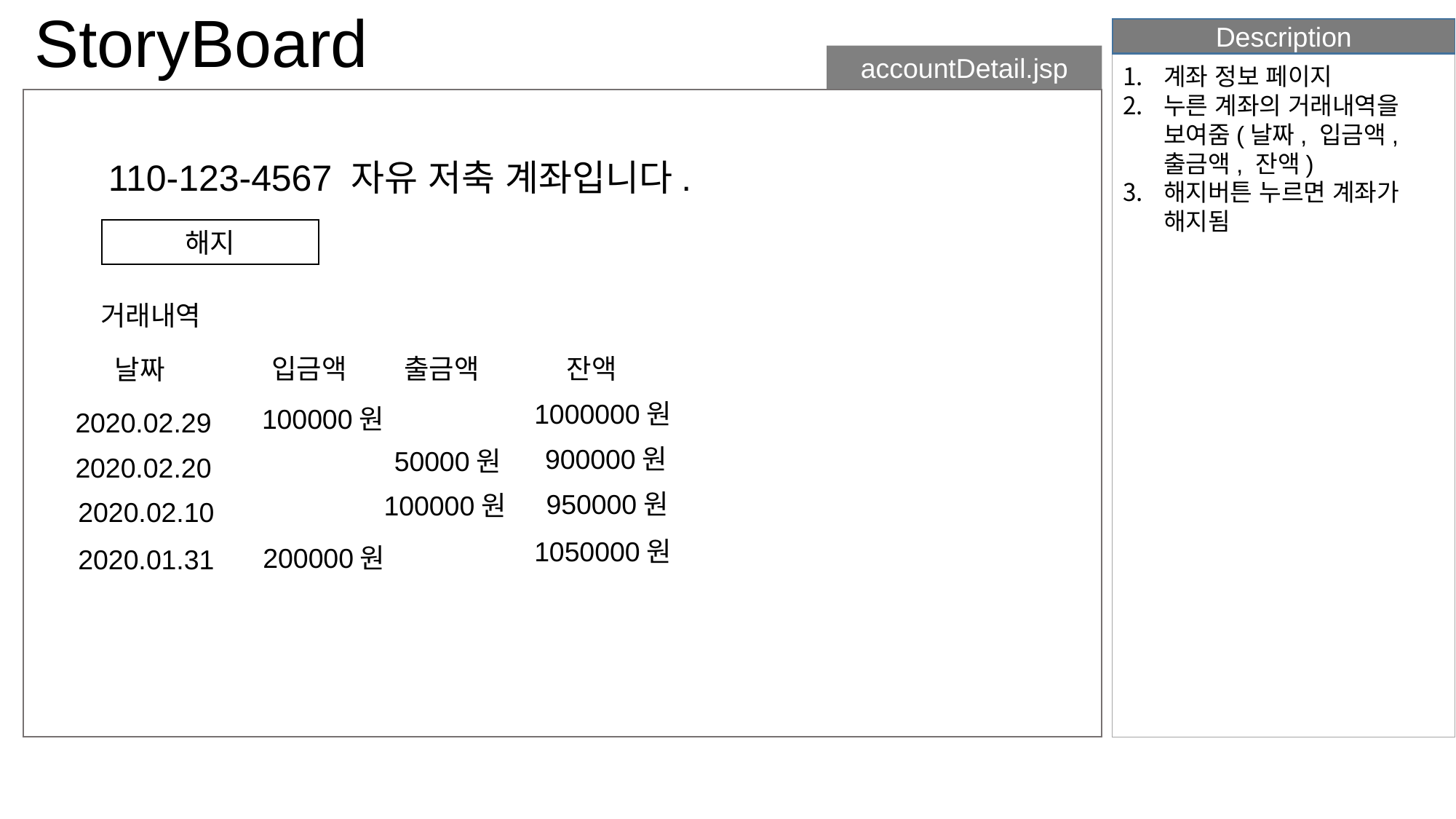

# StoryBoard

Description
accountDetail.jsp

계좌 정보 페이지
누른 계좌의 거래내역을 보여줌(날짜, 입금액, 출금액, 잔액)
해지버튼 누르면 계좌가 해지됨

110-123-4567 자유 저축 계좌입니다.
해지
거래내역
입금액
출금액
잔액
날짜
1000000원
100000원
2020.02.29
900000원
50000원
2020.02.20
950000원
100000원
2020.02.10
1050000원
200000원
2020.01.31